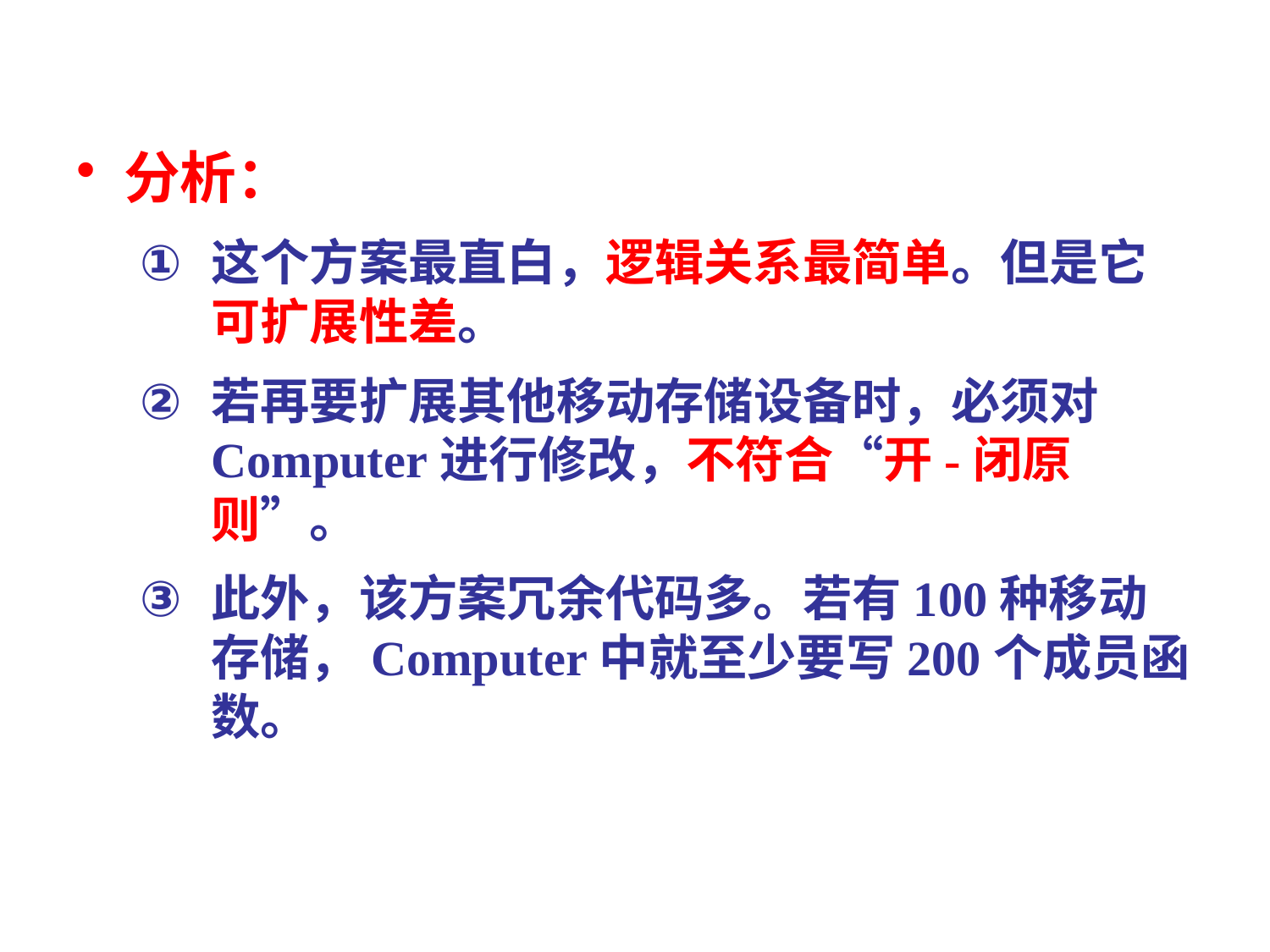

分析：
这个方案最直白，逻辑关系最简单。但是它可扩展性差。
若再要扩展其他移动存储设备时，必须对Computer进行修改，不符合“开-闭原则”。
此外，该方案冗余代码多。若有100种移动存储，Computer中就至少要写200个成员函数。